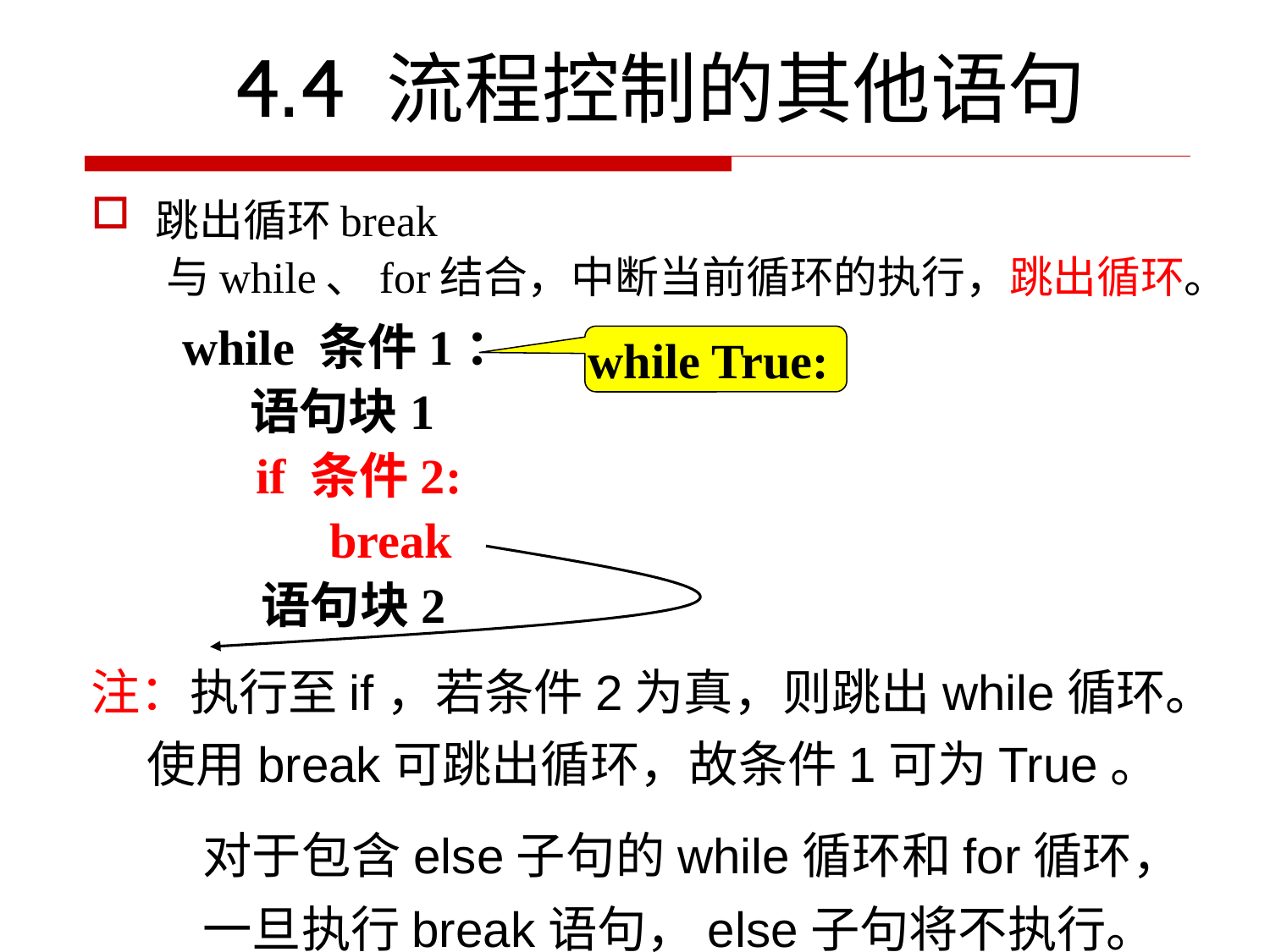

4.4 流程控制的其他语句
跳出循环break
  与while、for结合，中断当前循环的执行，跳出循环。

while 条件1：
     语句块1
      if 条件2:
            break
      语句块2

while True:

注：执行至if，若条件2为真，则跳出while循环。
    使用break可跳出循环，故条件1可为True。
对于包含else子句的while循环和for循环，一旦执行break语句，else子句将不执行。